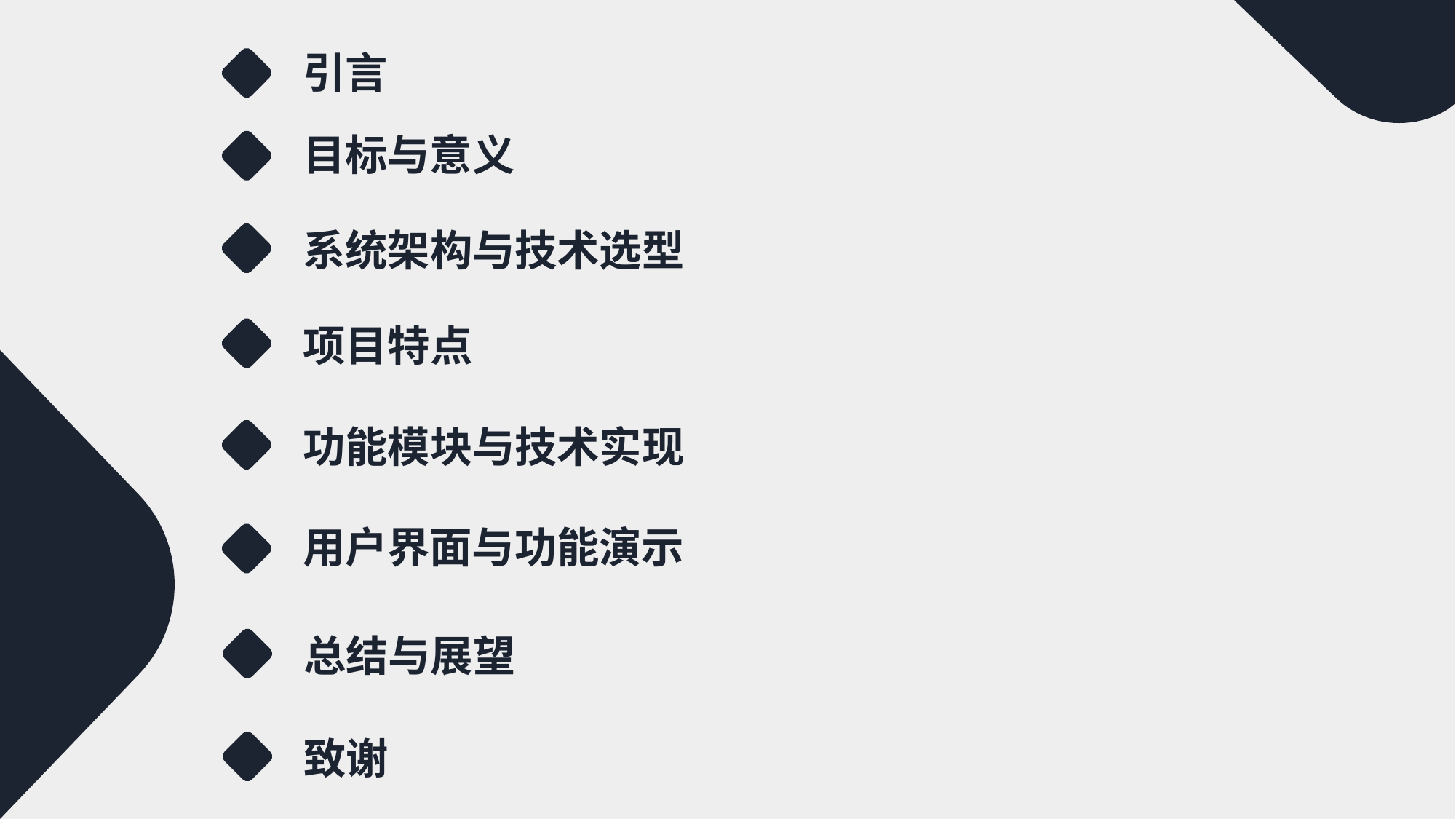

引言

目标与意义

系统架构与技术选型

项目特点

功能模块与技术实现

用户界面与功能演示

总结与展望

致谢